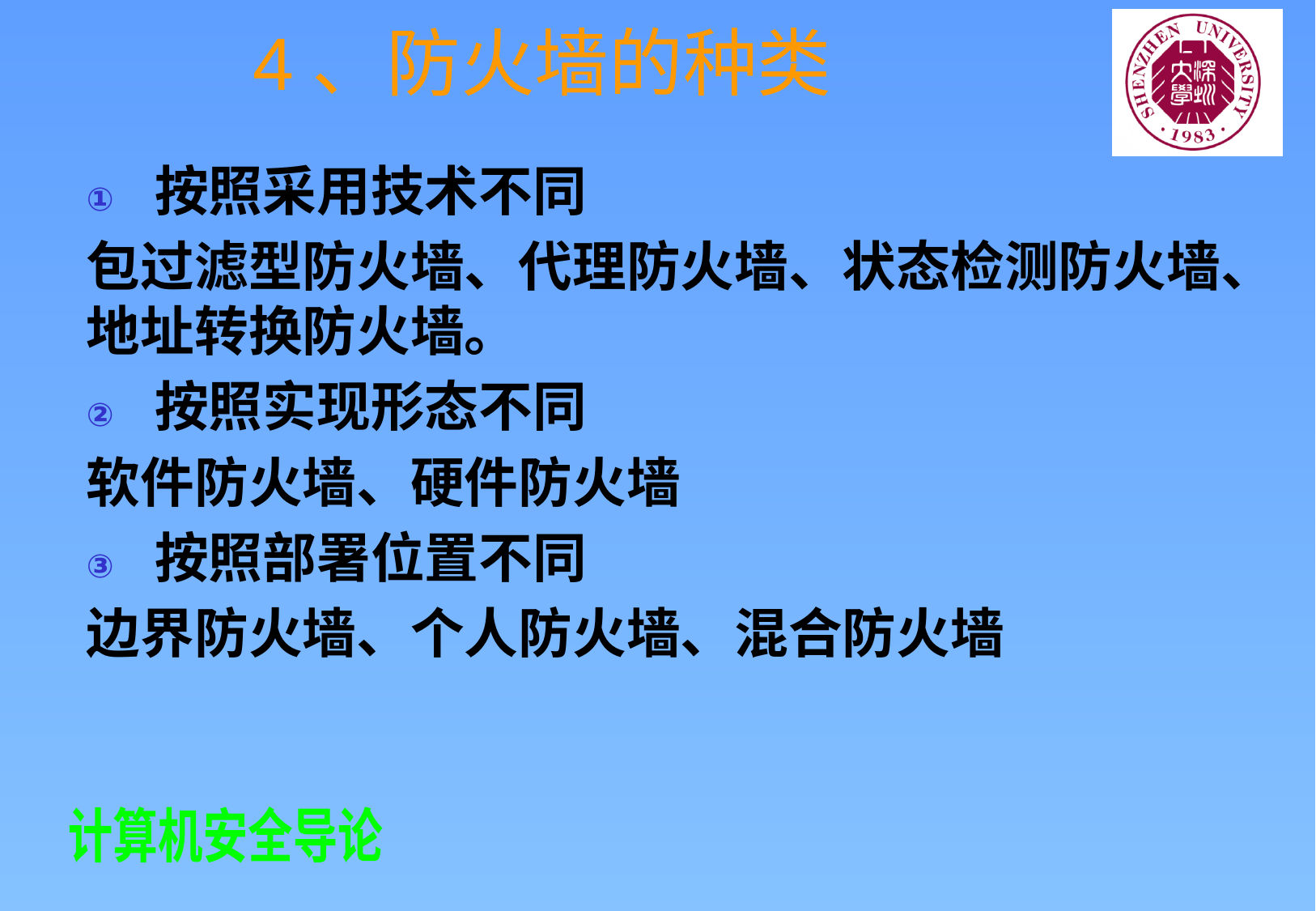

# 4、防火墙的种类
按照采用技术不同
包过滤型防火墙、代理防火墙、状态检测防火墙、地址转换防火墙。
按照实现形态不同
软件防火墙、硬件防火墙
按照部署位置不同
边界防火墙、个人防火墙、混合防火墙